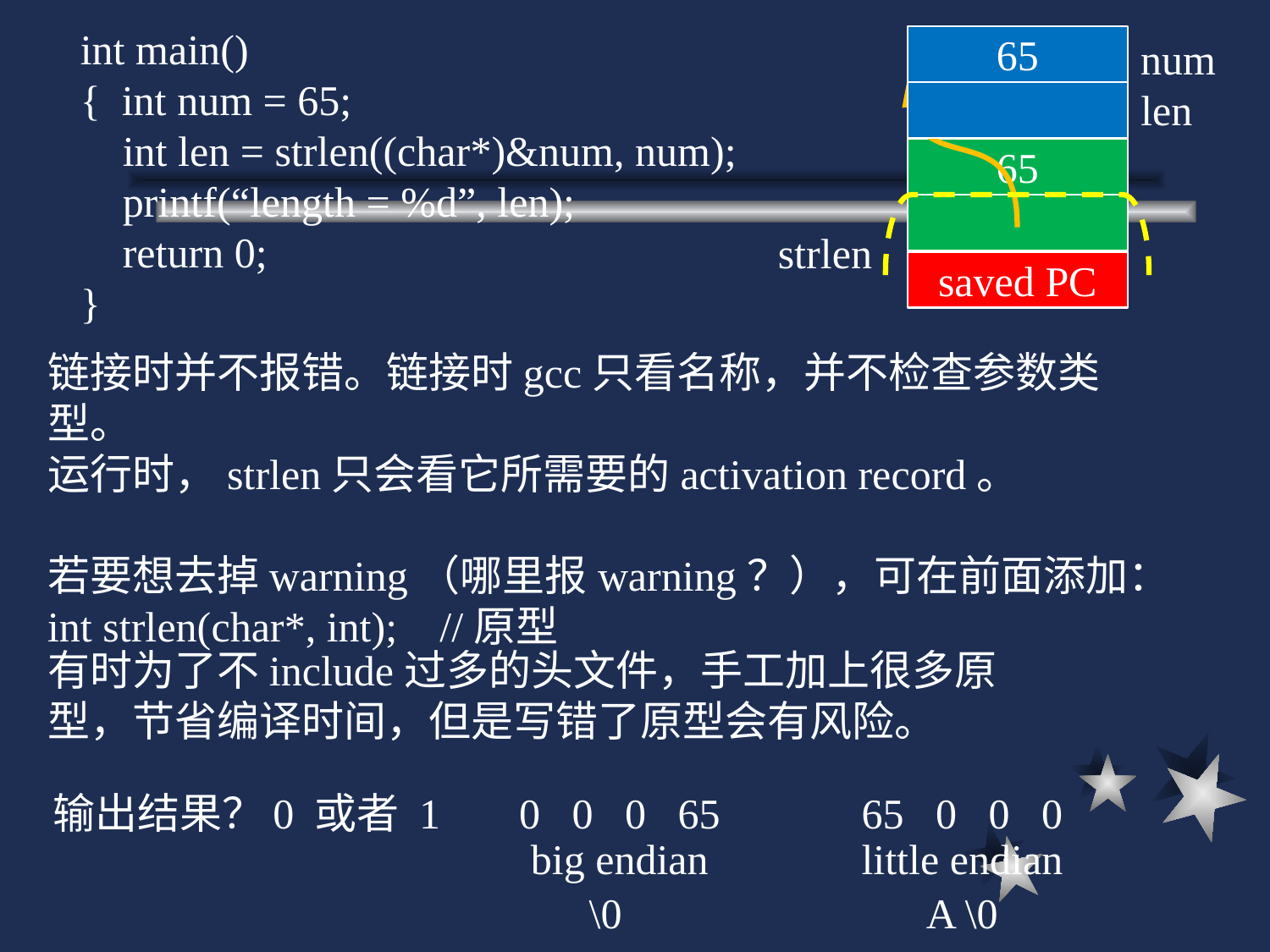

int main()
{  int num = 65;
    int len = strlen((char*)&num, num);
    printf(“length = %d”, len);
    return 0;
}
65
num
len

65

strlen
saved PC
链接时并不报错。链接时gcc只看名称，并不检查参数类型。
运行时，strlen只会看它所需要的activation record。

若要想去掉warning（哪里报warning？），可在前面添加：
int strlen(char*, int);    //原型
有时为了不include过多的头文件，手工加上很多原型，节省编译时间，但是写错了原型会有风险。
0 或者 1
0   0   0   65
65   0   0   0
输出结果？
big endian
little endian
A \0
\0